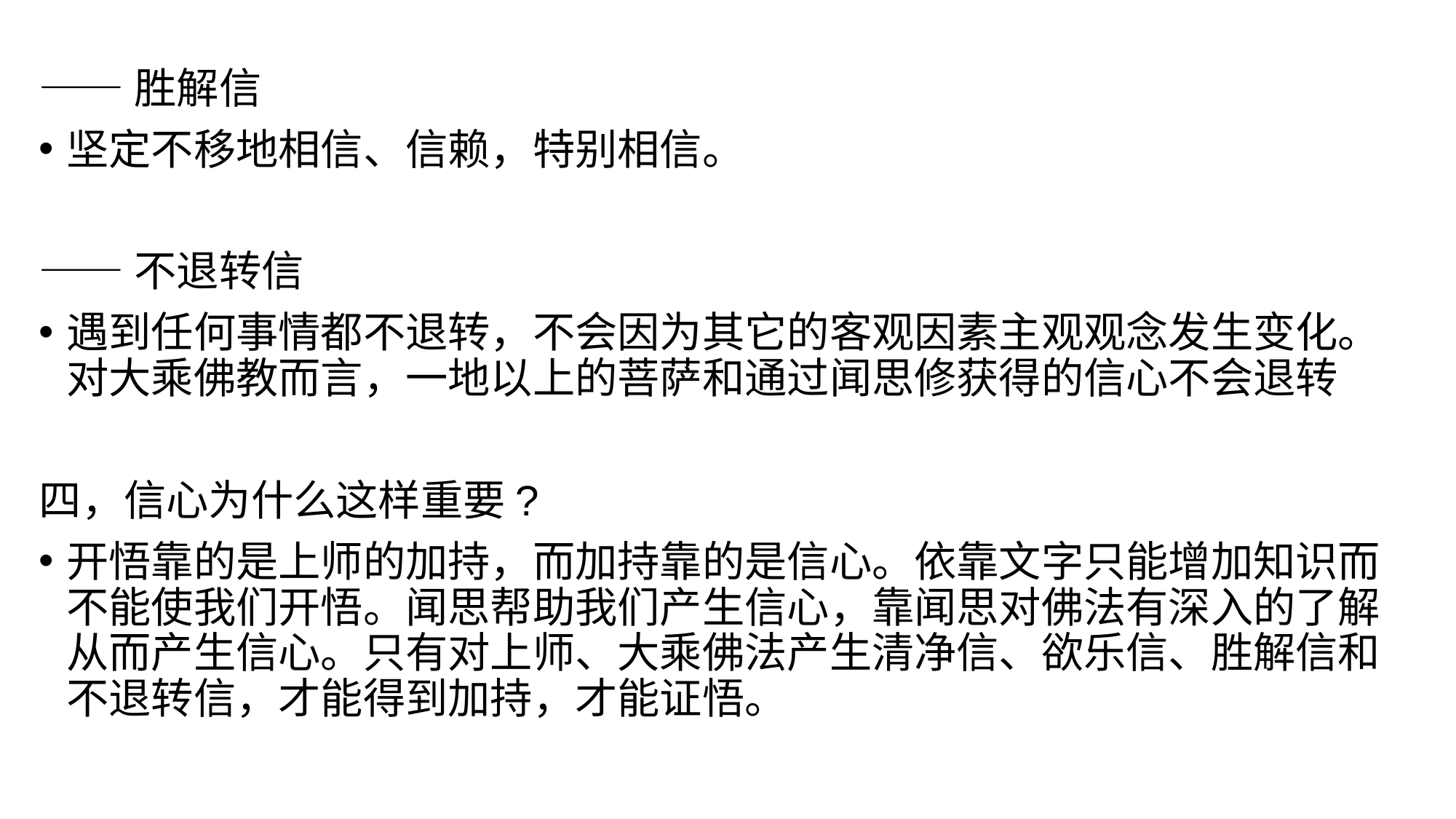

——胜解信
坚定不移地相信、信赖，特别相信。

——不退转信
遇到任何事情都不退转，不会因为其它的客观因素主观观念发生变化。对大乘佛教而言，一地以上的菩萨和通过闻思修获得的信心不会退转

四，信心为什么这样重要?
开悟靠的是上师的加持，而加持靠的是信心。依靠文字只能增加知识而不能使我们开悟。闻思帮助我们产生信心，靠闻思对佛法有深入的了解从而产生信心。只有对上师、大乘佛法产生清净信、欲乐信、胜解信和不退转信，才能得到加持，才能证悟。